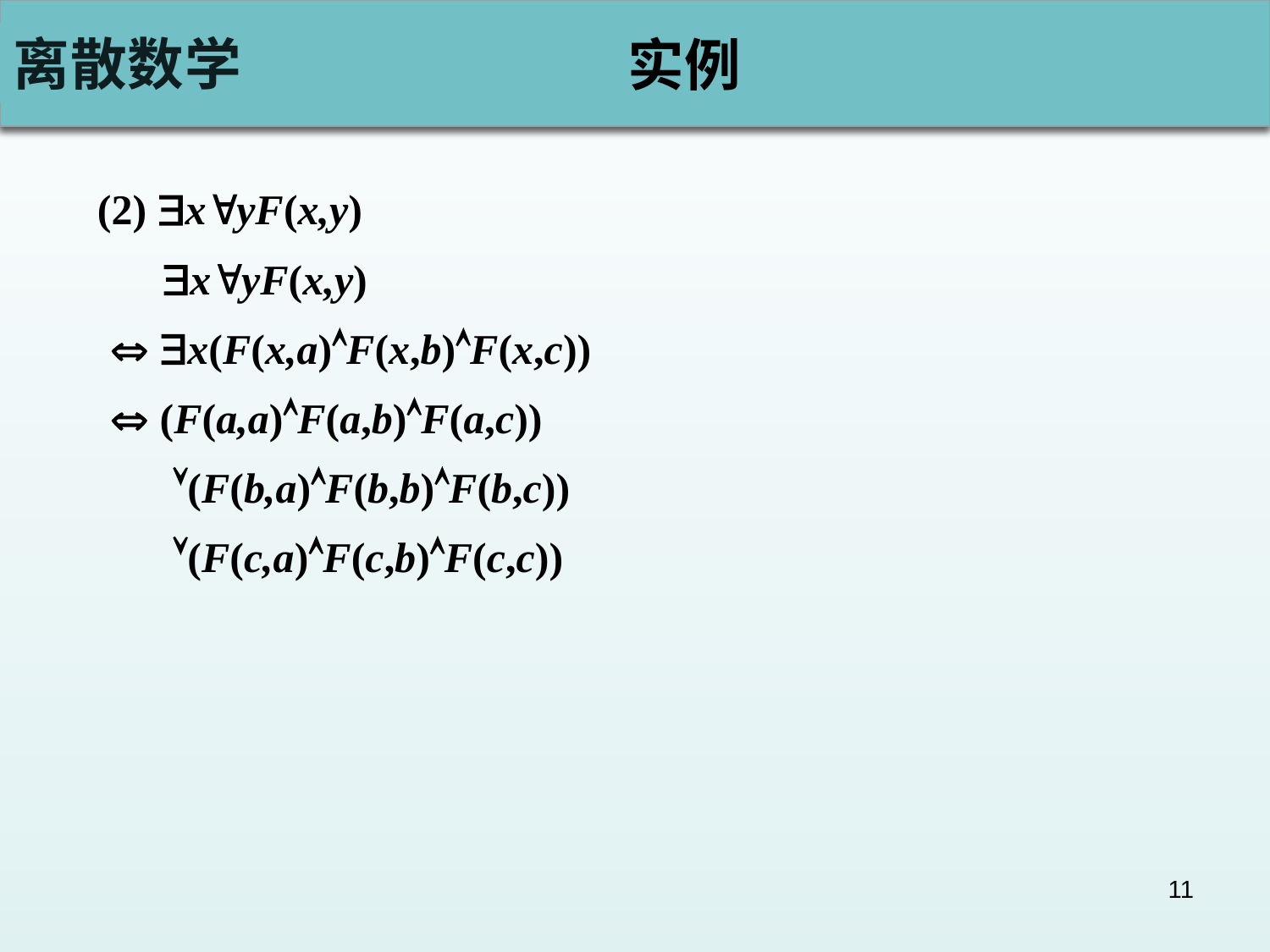

# 实例
(2) ∃x∀yF(x,y)
        ∃x∀yF(x,y)
    ⇔ ∃x(F(x,a)∧F(x,b)∧F(x,c))
    ⇔ (F(a,a)∧F(a,b)∧F(a,c))
          ∨(F(b,a)∧F(b,b)∧F(b,c))
          ∨(F(c,a)∧F(c,b)∧F(c,c))
11